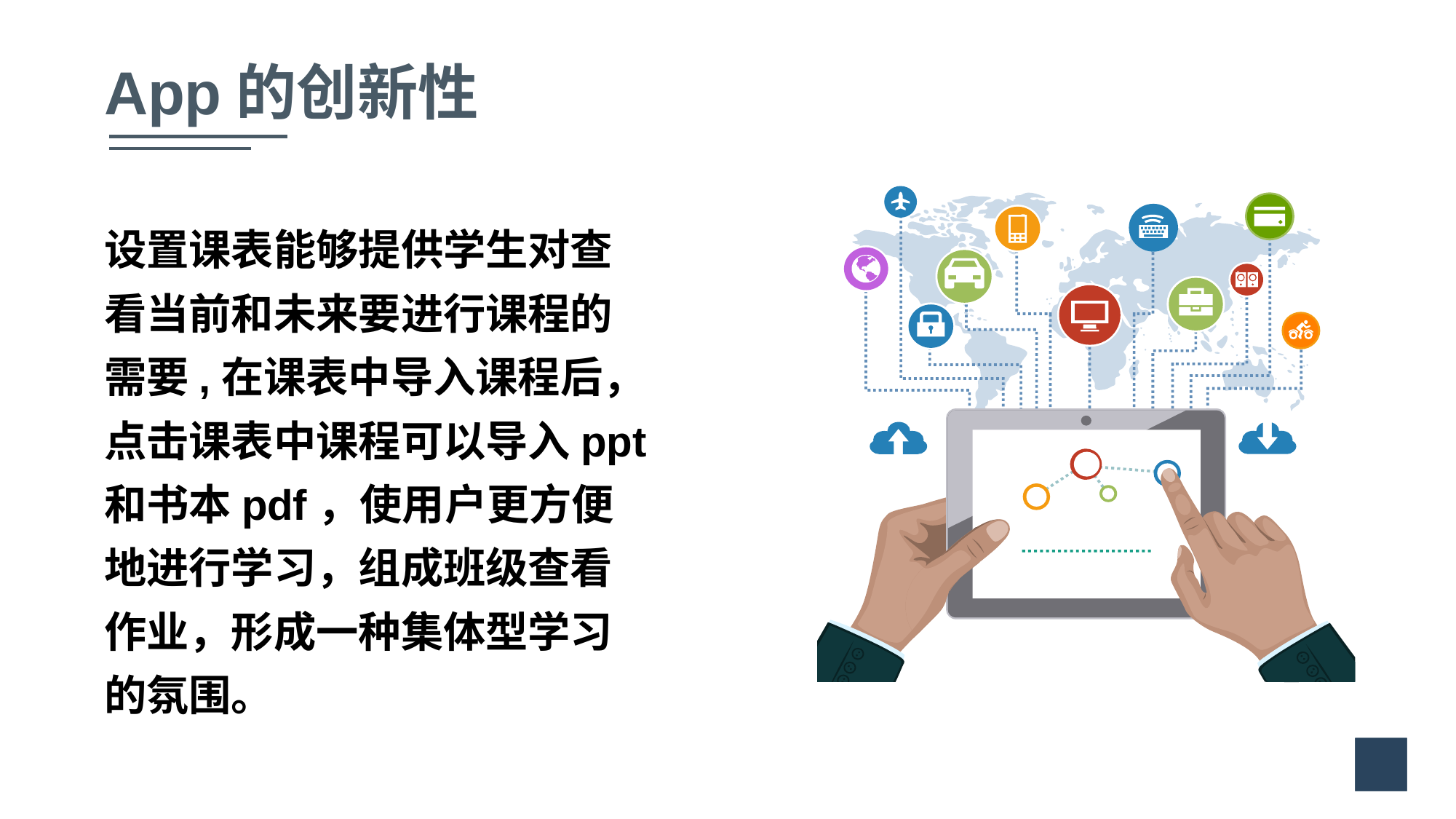

# App的创新性

设置课表能够提供学生对查看当前和未来要进行课程的需要,在课表中导入课程后，点击课表中课程可以导入ppt和书本pdf，使用户更方便地进行学习，组成班级查看作业，形成一种集体型学习的氛围。